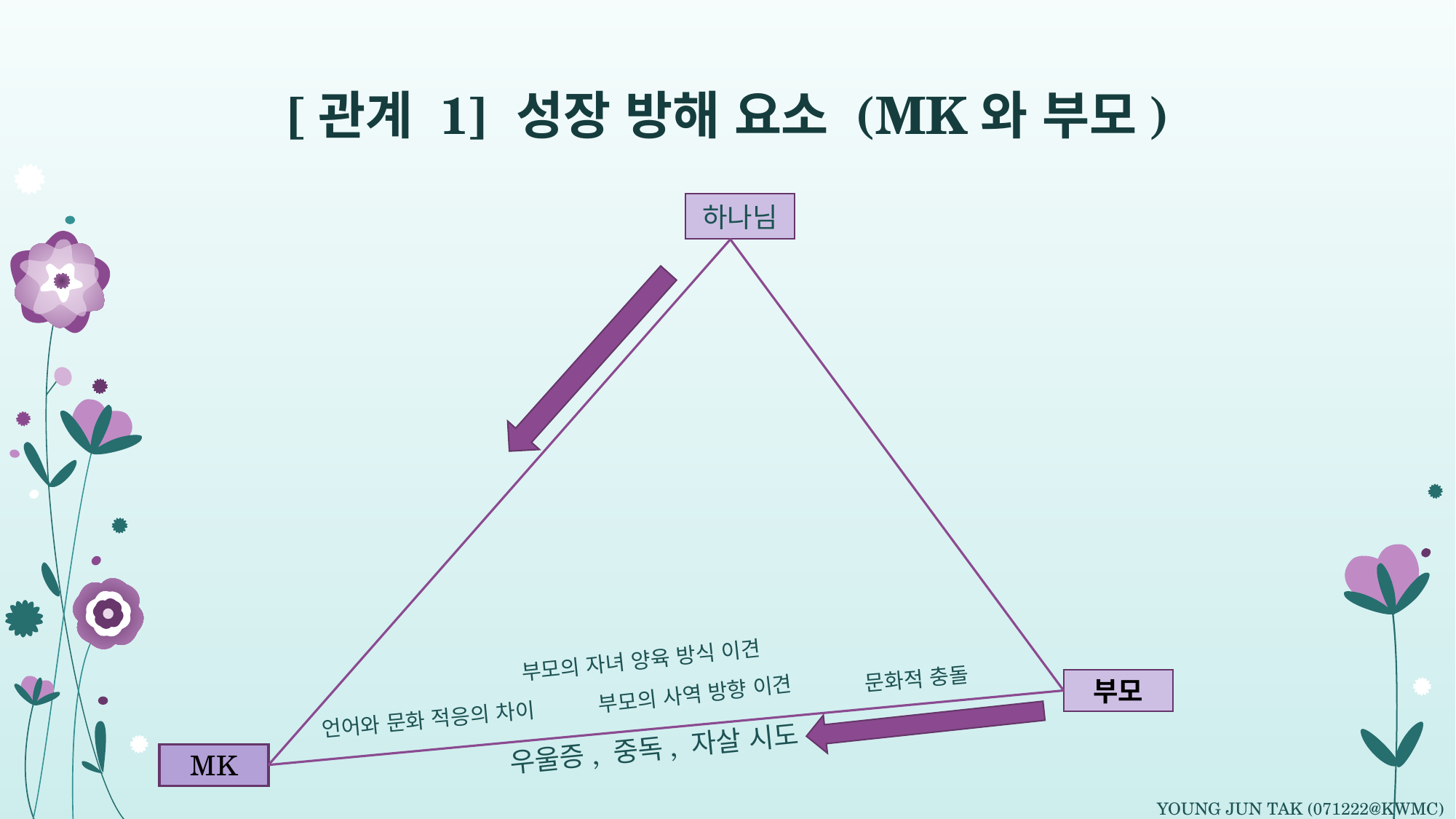

# [관계 1] 성장 방해 요소 (MK와 부모)
하나님

부모의 자녀 양육 방식 이견
문화적 충돌
부모
부모의 사역 방향 이견
언어와 문화 적응의 차이

우울증, 중독, 자살 시도
MK
YOUNG JUN TAK (071222@KWMC)